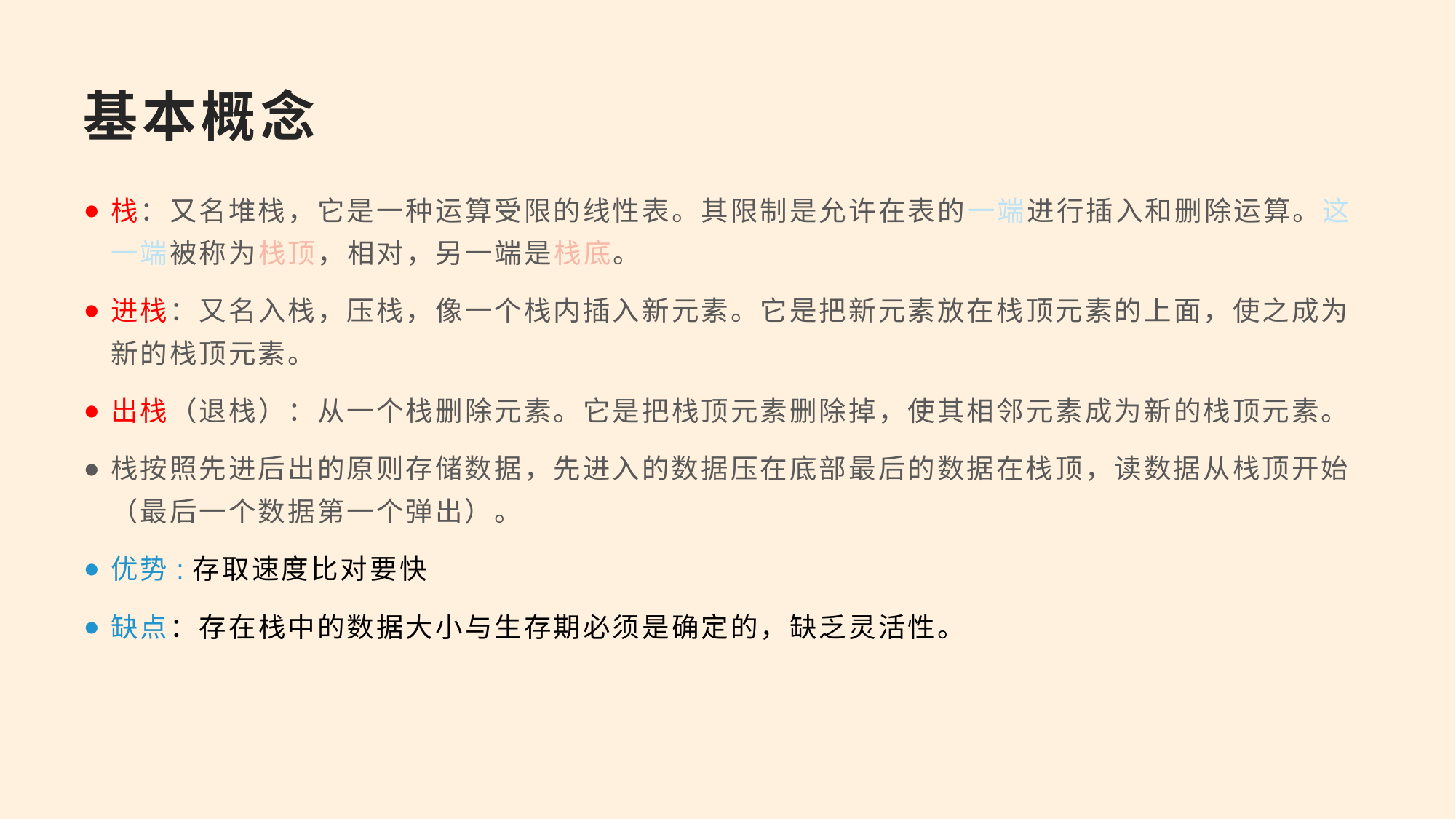

# 基本概念
栈：又名堆栈，它是一种运算受限的线性表。其限制是允许在表的一端进行插入和删除运算。这一端被称为栈顶，相对，另一端是栈底。
进栈：又名入栈，压栈，像一个栈内插入新元素。它是把新元素放在栈顶元素的上面，使之成为新的栈顶元素。
出栈（退栈）：从一个栈删除元素。它是把栈顶元素删除掉，使其相邻元素成为新的栈顶元素。
栈按照先进后出的原则存储数据，先进入的数据压在底部最后的数据在栈顶，读数据从栈顶开始（最后一个数据第一个弹出）。
优势:存取速度比对要快
缺点：存在栈中的数据大小与生存期必须是确定的，缺乏灵活性。